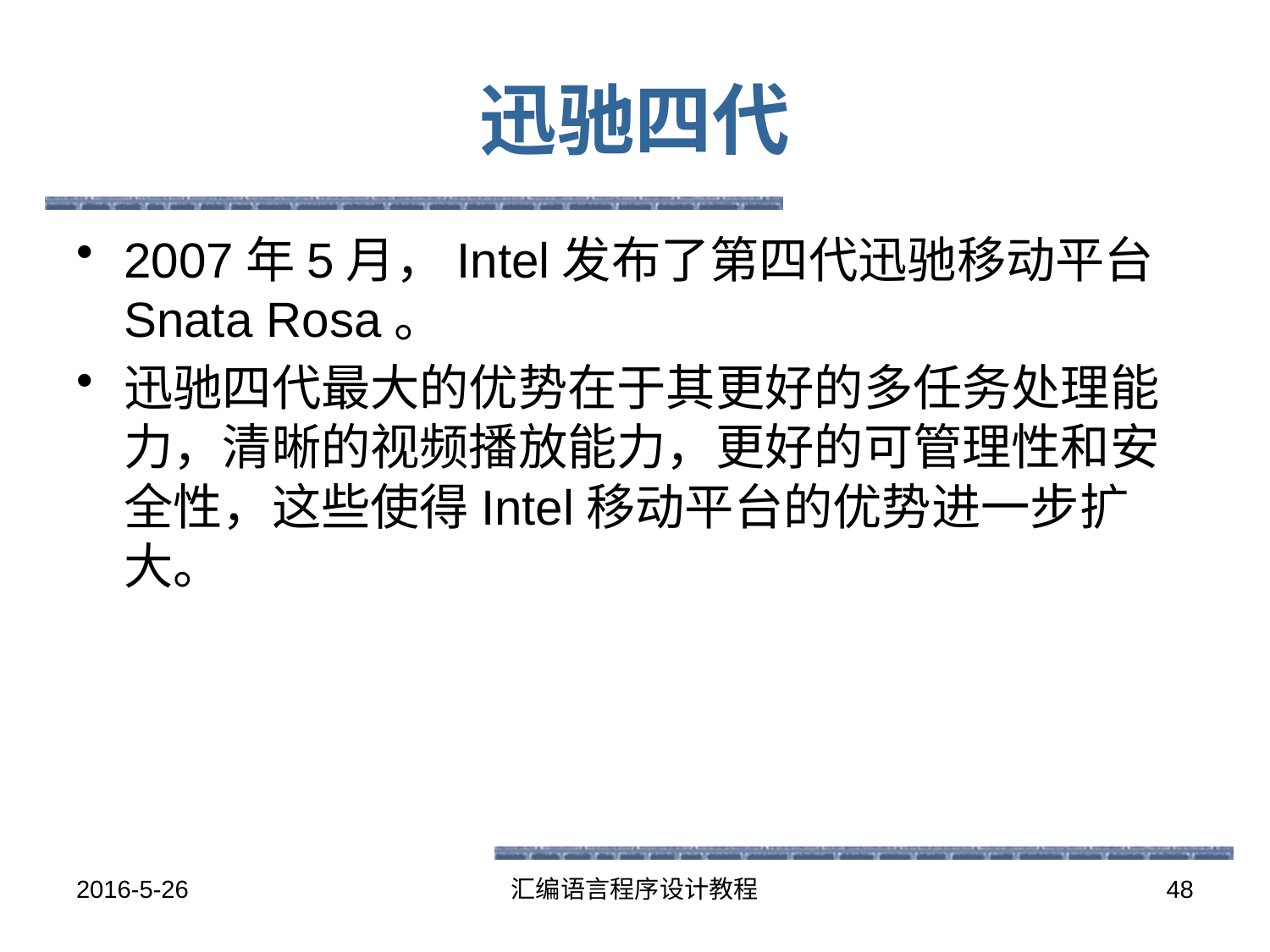

# 迅驰四代
2007年5月，Intel发布了第四代迅驰移动平台Snata Rosa。
迅驰四代最大的优势在于其更好的多任务处理能力，清晰的视频播放能力，更好的可管理性和安全性，这些使得Intel移动平台的优势进一步扩大。
2016-5-26
汇编语言程序设计教程
48